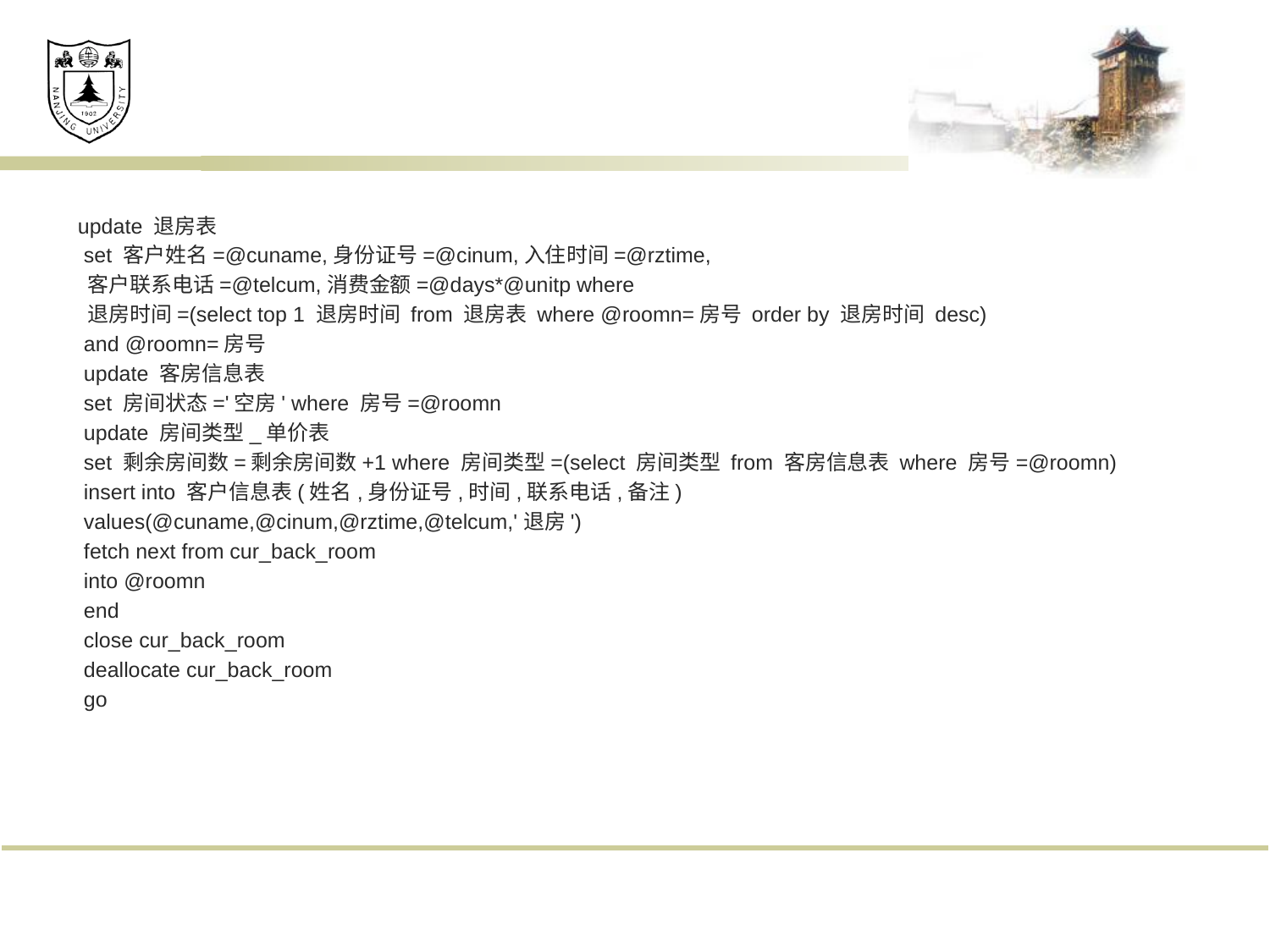

#
update 退房表
 set 客户姓名=@cuname,身份证号=@cinum,入住时间=@rztime,
 客户联系电话=@telcum,消费金额=@days*@unitp where
 退房时间=(select top 1 退房时间 from 退房表 where @roomn=房号 order by 退房时间 desc)
 and @roomn=房号
 update 客房信息表
 set 房间状态='空房' where 房号=@roomn
 update 房间类型_单价表
 set 剩余房间数=剩余房间数+1 where 房间类型=(select 房间类型 from 客房信息表 where 房号=@roomn)
 insert into 客户信息表(姓名,身份证号,时间,联系电话,备注)
 values(@cuname,@cinum,@rztime,@telcum,'退房')
 fetch next from cur_back_room
 into @roomn
 end
 close cur_back_room
 deallocate cur_back_room
 go